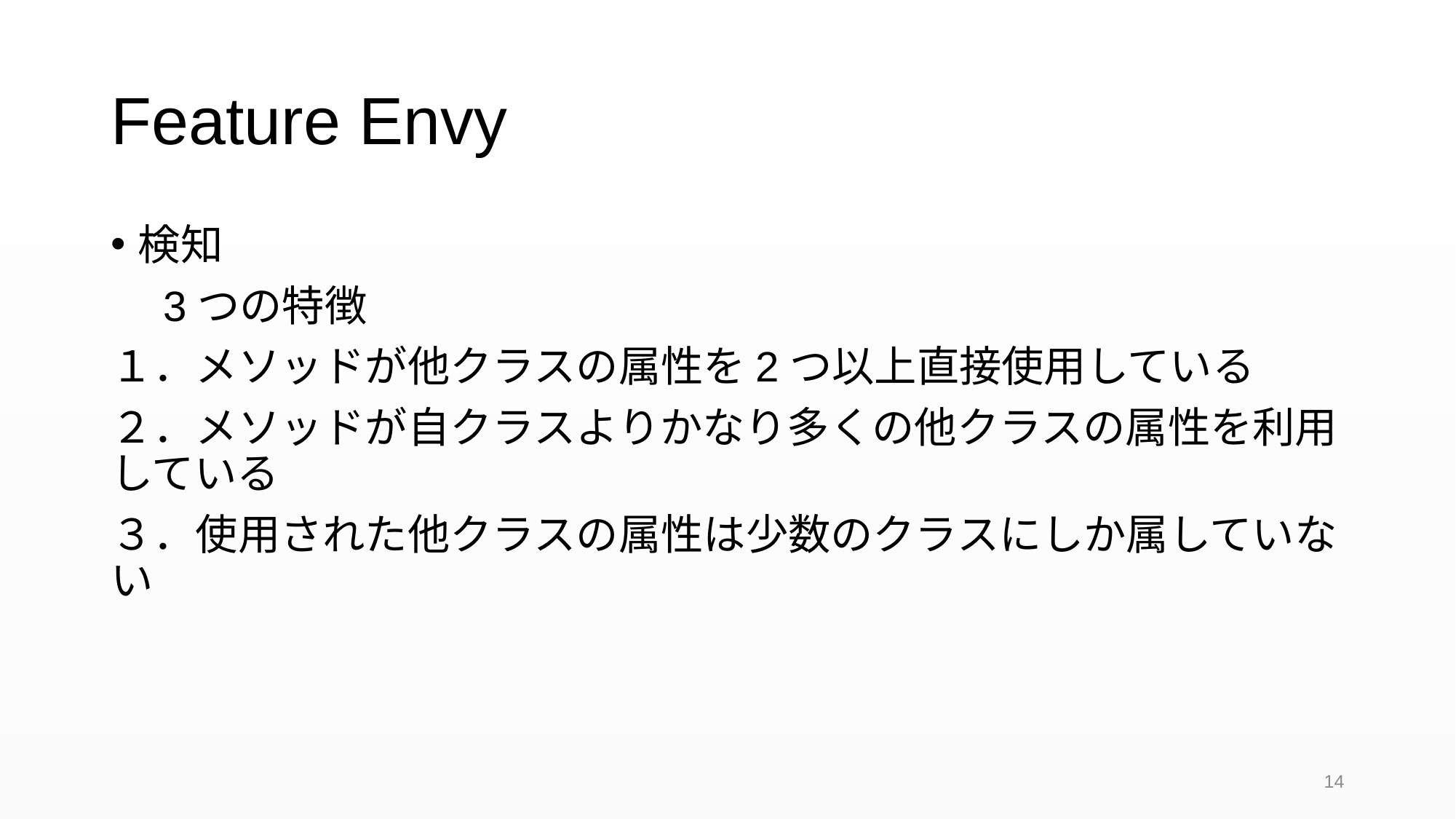

# Feature Envy
検知
　3つの特徴
１．メソッドが他クラスの属性を2つ以上直接使用している
２．メソッドが自クラスよりかなり多くの他クラスの属性を利用している
３．使用された他クラスの属性は少数のクラスにしか属していない

14